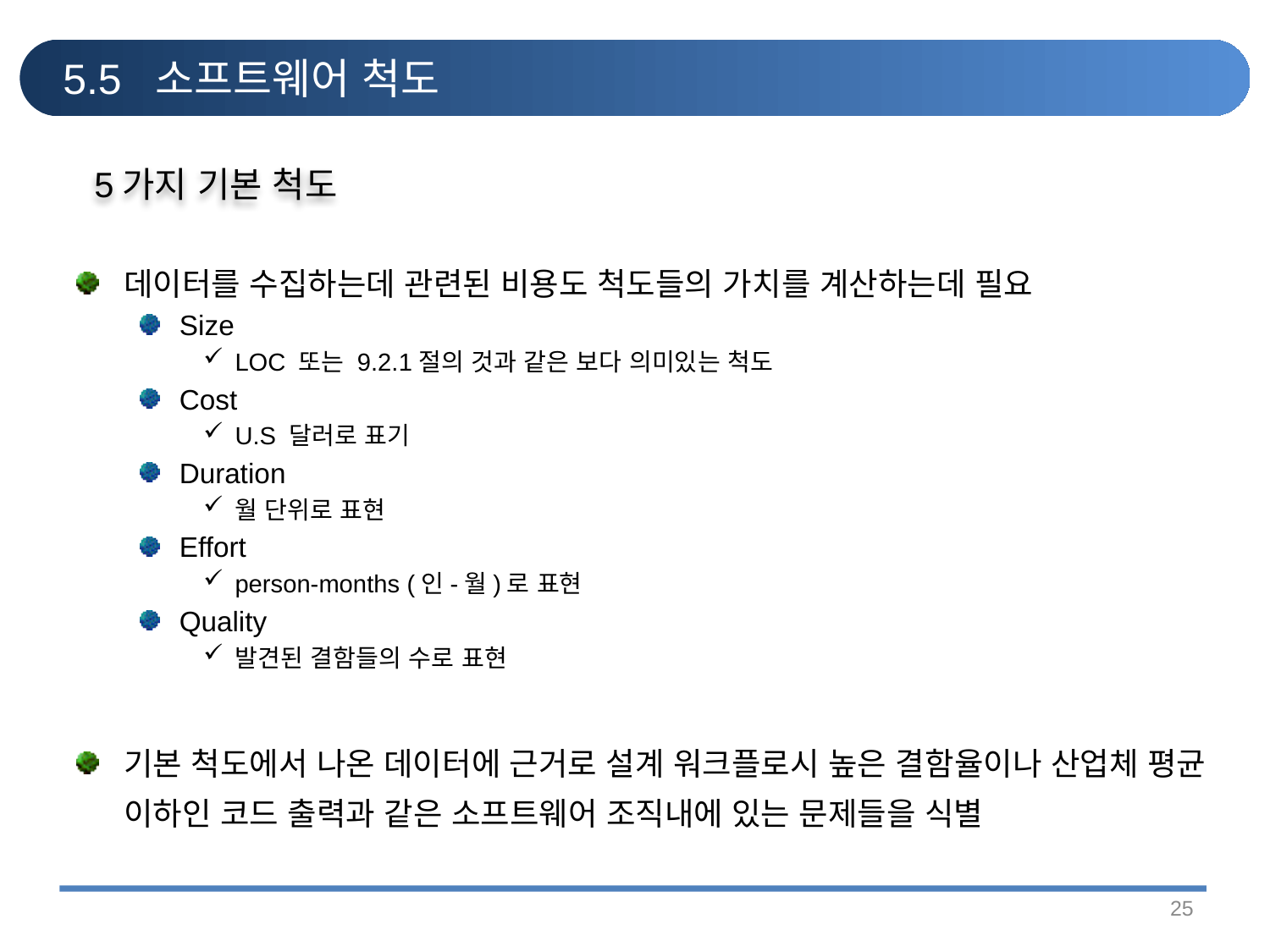

# 5.5  소프트웨어 척도
5가지 기본 척도
데이터를 수집하는데 관련된 비용도 척도들의 가치를 계산하는데 필요
Size
LOC 또는 9.2.1절의 것과 같은 보다 의미있는 척도
Cost
U.S 달러로 표기
Duration
월 단위로 표현
Effort
person-months (인-월)로 표현
Quality
발견된 결함들의 수로 표현

기본 척도에서 나온 데이터에 근거로 설계 워크플로시 높은 결함율이나 산업체 평균 이하인 코드 출력과 같은 소프트웨어 조직내에 있는 문제들을 식별

25